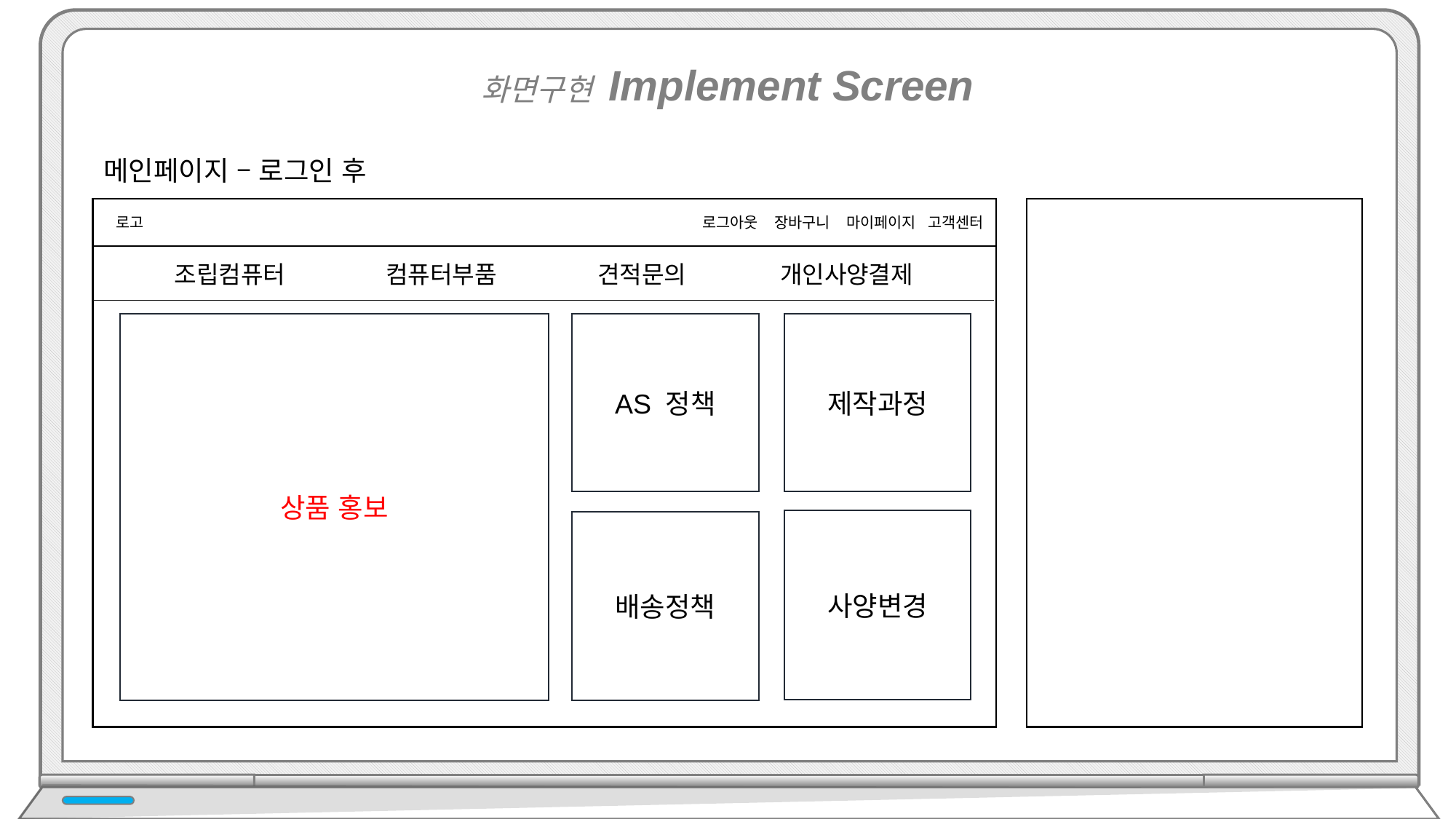

화면구현 Implement Screen
메인페이지 – 로그인 후

로그아웃    장바구니    마이페이지   고객센터
로고
조립컴퓨터               컴퓨터부품               견적문의              개인사양결제
상품 홍보
AS 정책
제작과정
사양변경
배송정책